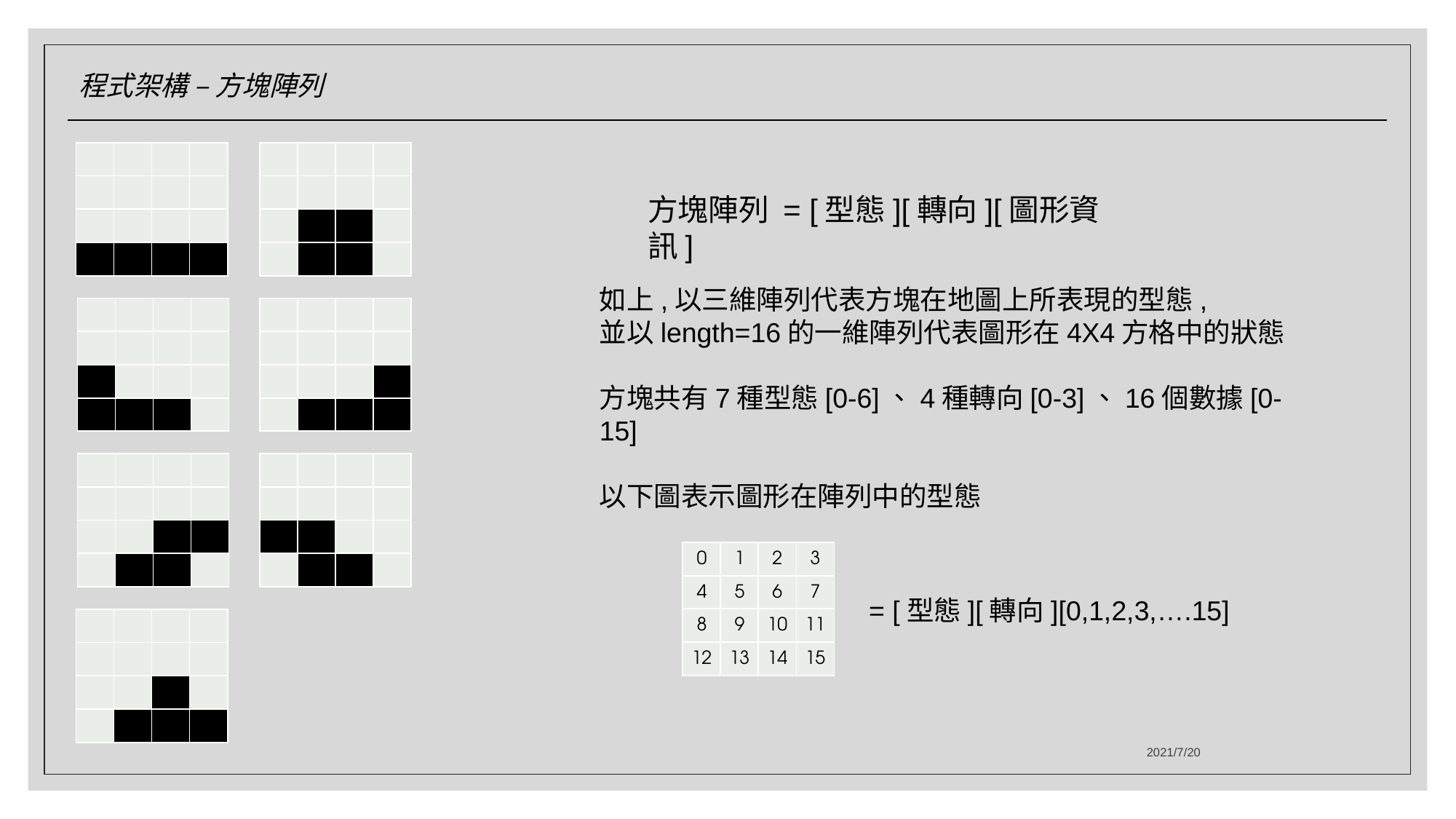

程式架構 – 方塊陣列
|  |  |  |  |
| --- | --- | --- | --- |
|  |  |  |  |
|  |  |  |  |
|  |  |  |  |
|  |  |  |  |
| --- | --- | --- | --- |
|  |  |  |  |
|  |  |  |  |
|  |  |  |  |
方塊陣列 = [型態][轉向][圖形資訊]
如上,以三維陣列代表方塊在地圖上所表現的型態,
並以length=16的一維陣列代表圖形在4X4方格中的狀態

方塊共有7種型態[0-6]、4種轉向[0-3]、16個數據[0-15]

以下圖表示圖形在陣列中的型態

|  |  |  |  |
| --- | --- | --- | --- |
|  |  |  |  |
|  |  |  |  |
|  |  |  |  |
|  |  |  |  |
| --- | --- | --- | --- |
|  |  |  |  |
|  |  |  |  |
|  |  |  |  |
|  |  |  |  |
| --- | --- | --- | --- |
|  |  |  |  |
|  |  |  |  |
|  |  |  |  |
|  |  |  |  |
| --- | --- | --- | --- |
|  |  |  |  |
|  |  |  |  |
|  |  |  |  |
| 0 | 1 | 2 | 3 |
| --- | --- | --- | --- |
| 4 | 5 | 6 | 7 |
| 8 | 9 | 10 | 11 |
| 12 | 13 | 14 | 15 |
= [型態][轉向][0,1,2,3,….15]
|  |  |  |  |
| --- | --- | --- | --- |
|  |  |  |  |
|  |  |  |  |
|  |  |  |  |
2021/7/20